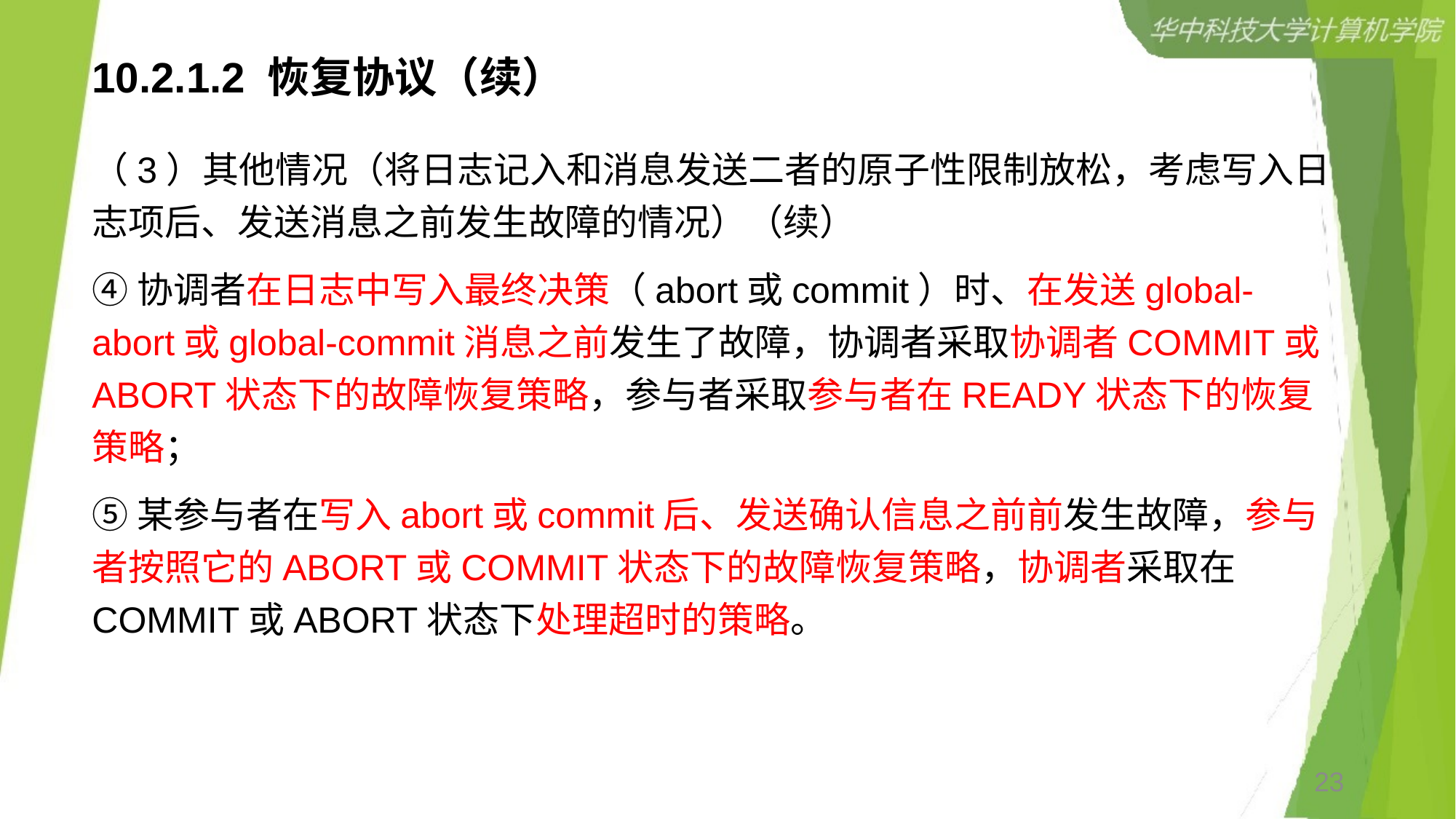

# 10.2.1.2 恢复协议（续）
（3）其他情况（将日志记入和消息发送二者的原子性限制放松，考虑写入日志项后、发送消息之前发生故障的情况）（续）
④协调者在日志中写入最终决策（abort或commit）时、在发送global-abort或global-commit消息之前发生了故障，协调者采取协调者COMMIT或ABORT状态下的故障恢复策略，参与者采取参与者在READY状态下的恢复策略；
⑤某参与者在写入abort或commit后、发送确认信息之前前发生故障，参与者按照它的ABORT或COMMIT状态下的故障恢复策略，协调者采取在COMMIT或ABORT状态下处理超时的策略。
23